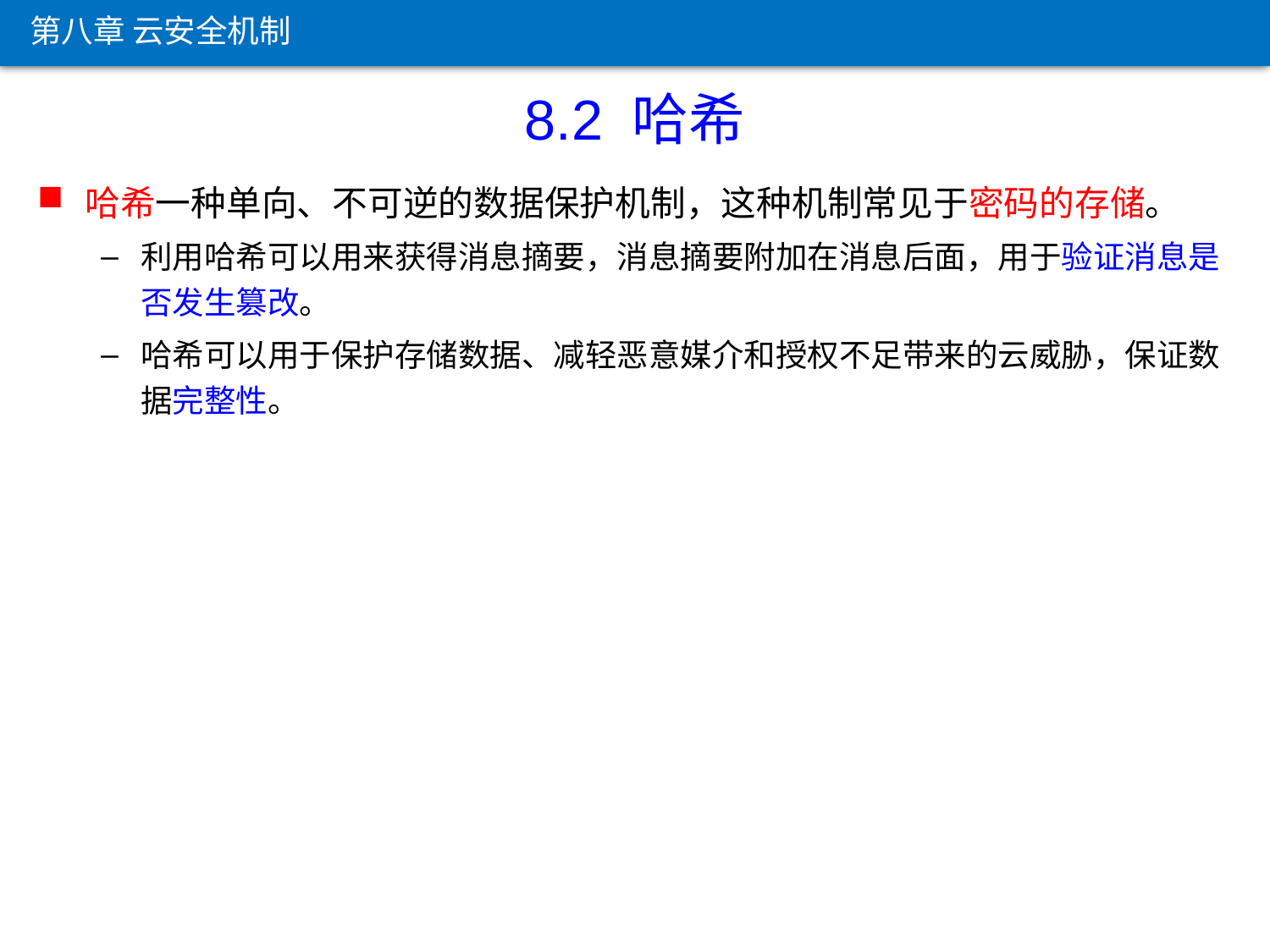

第八章 云安全机制
8.2 哈希
哈希一种单向、不可逆的数据保护机制，这种机制常见于密码的存储。
利用哈希可以用来获得消息摘要，消息摘要附加在消息后面，用于验证消息是否发生篡改。
哈希可以用于保护存储数据、减轻恶意媒介和授权不足带来的云威胁，保证数据完整性。